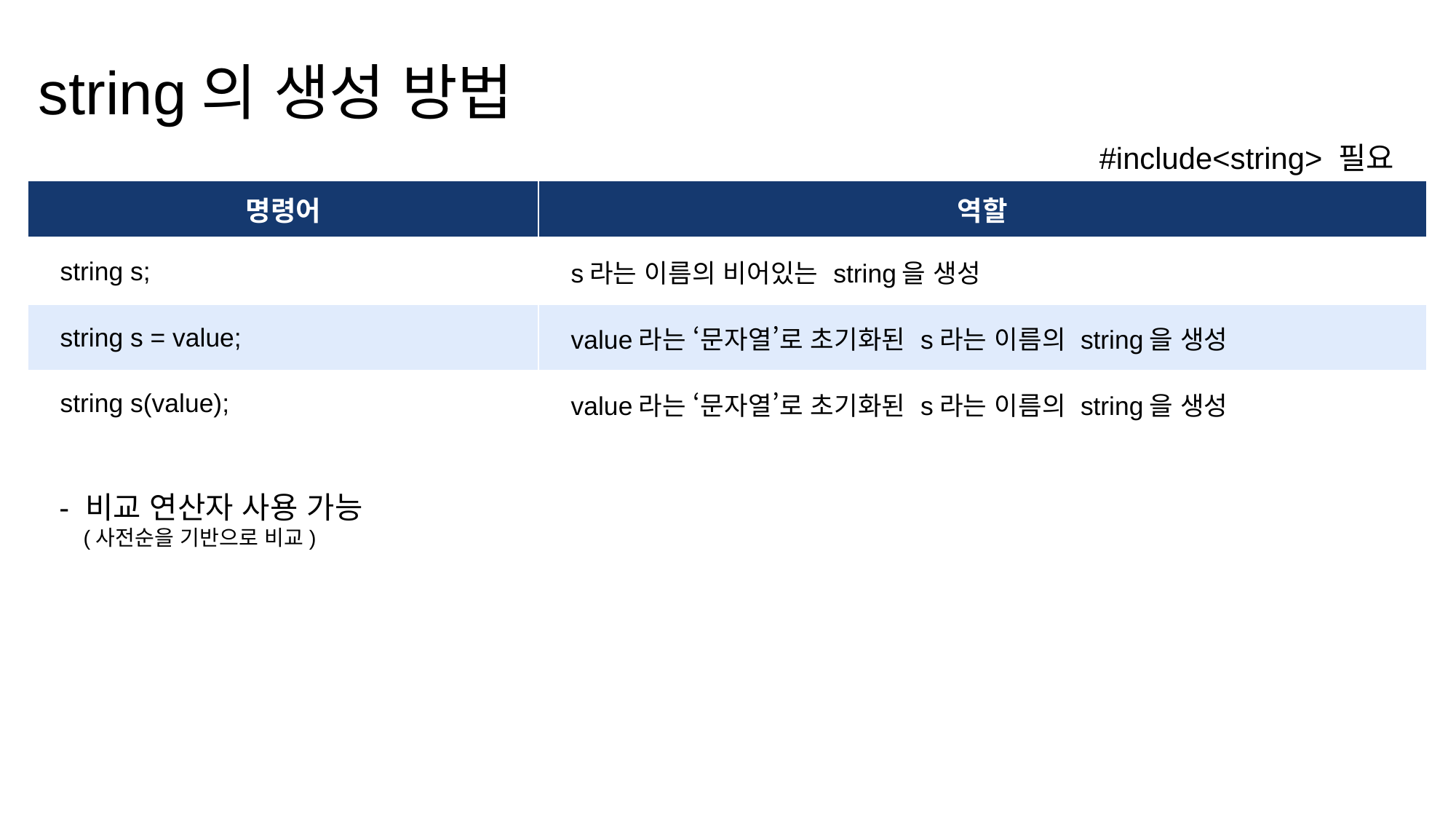

string의 생성 방법
#include<string> 필요
| 명령어 | 역할 |
| --- | --- |
| string s; | s라는 이름의 비어있는 string을 생성 |
| string s = value; | value라는 ‘문자열’로 초기화된 s라는 이름의 string을 생성 |
| string s(value); | value라는 ‘문자열’로 초기화된 s라는 이름의 string을 생성 |
- 비교 연산자 사용 가능
    (사전순을 기반으로 비교)